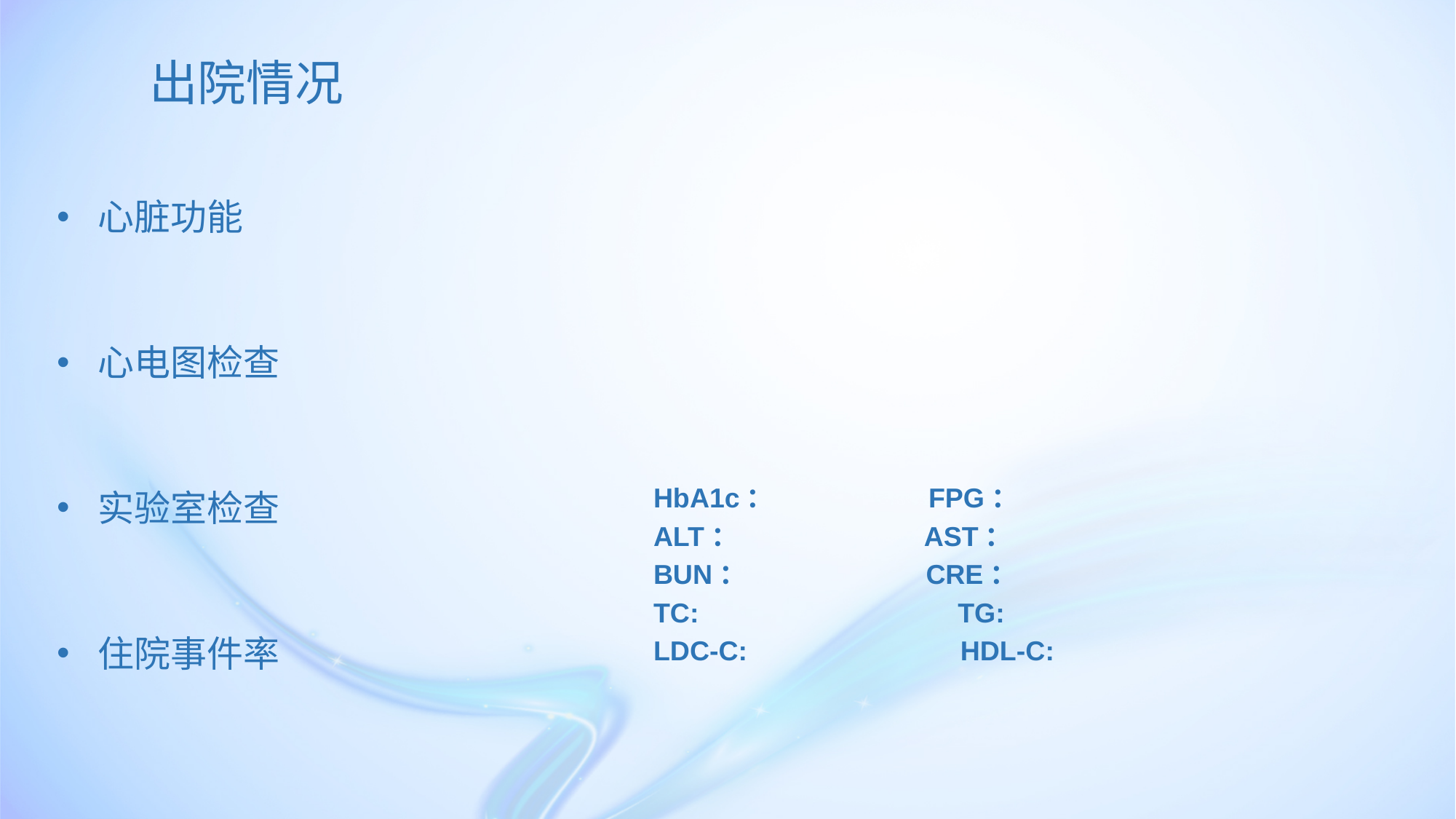

出院情况
心脏功能

心电图检查

实验室检查

住院事件率

HbA1c：                        FPG：
ALT：                             AST：
BUN：                            CRE：
TC:                                  TG:
LDC-C:                            HDL-C: